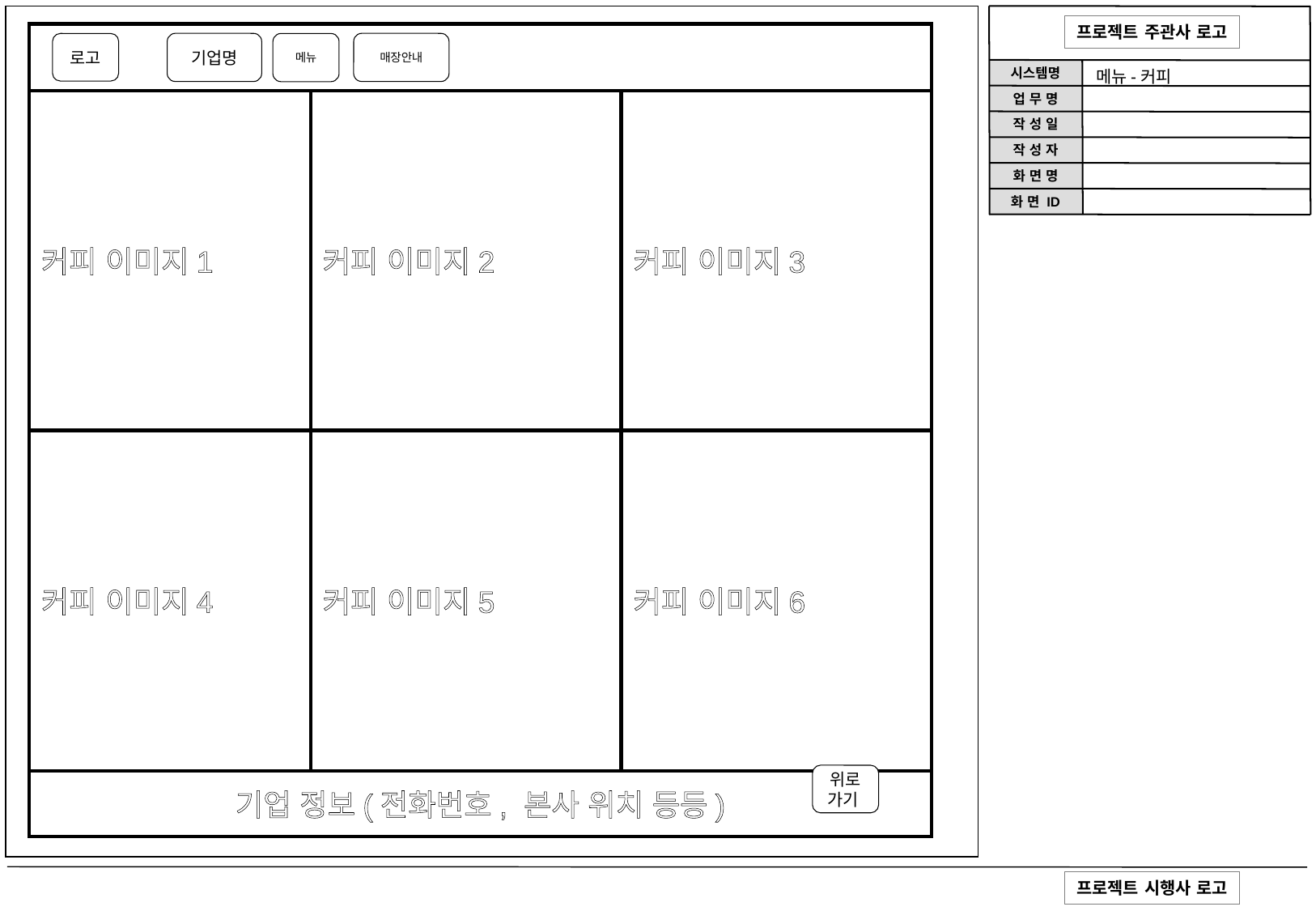

기업명
매장안내
로고
메뉴
메뉴-커피
커피 이미지1
커피 이미지2
커피 이미지3
커피 이미지4
커피 이미지5
커피 이미지6
위로가기
기업 정보(전화번호, 본사 위치 등등)